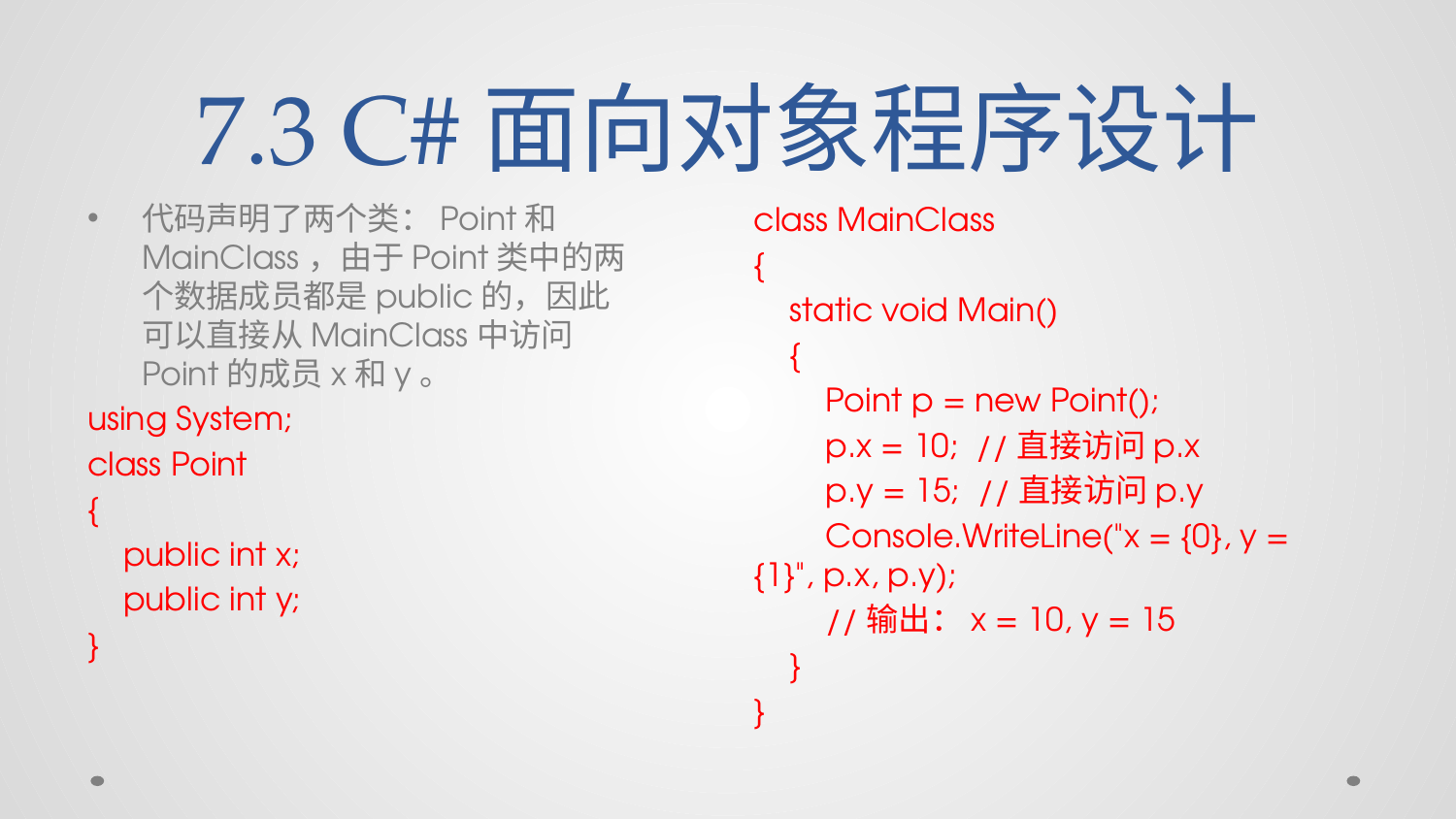

# 7.3 C#面向对象程序设计
代码声明了两个类：Point和MainClass，由于Point类中的两个数据成员都是public的，因此可以直接从MainClass中访问Point的成员x和y。
using System;
class Point
{
    public int x;
    public int y;
}
class MainClass
{
    static void Main()
    {
        Point p = new Point();
        p.x = 10;  //直接访问p.x
        p.y = 15;  //直接访问p.y
        Console.WriteLine("x = {0}, y = {1}", p.x, p.y);
        //输出：x = 10, y = 15
    }
}